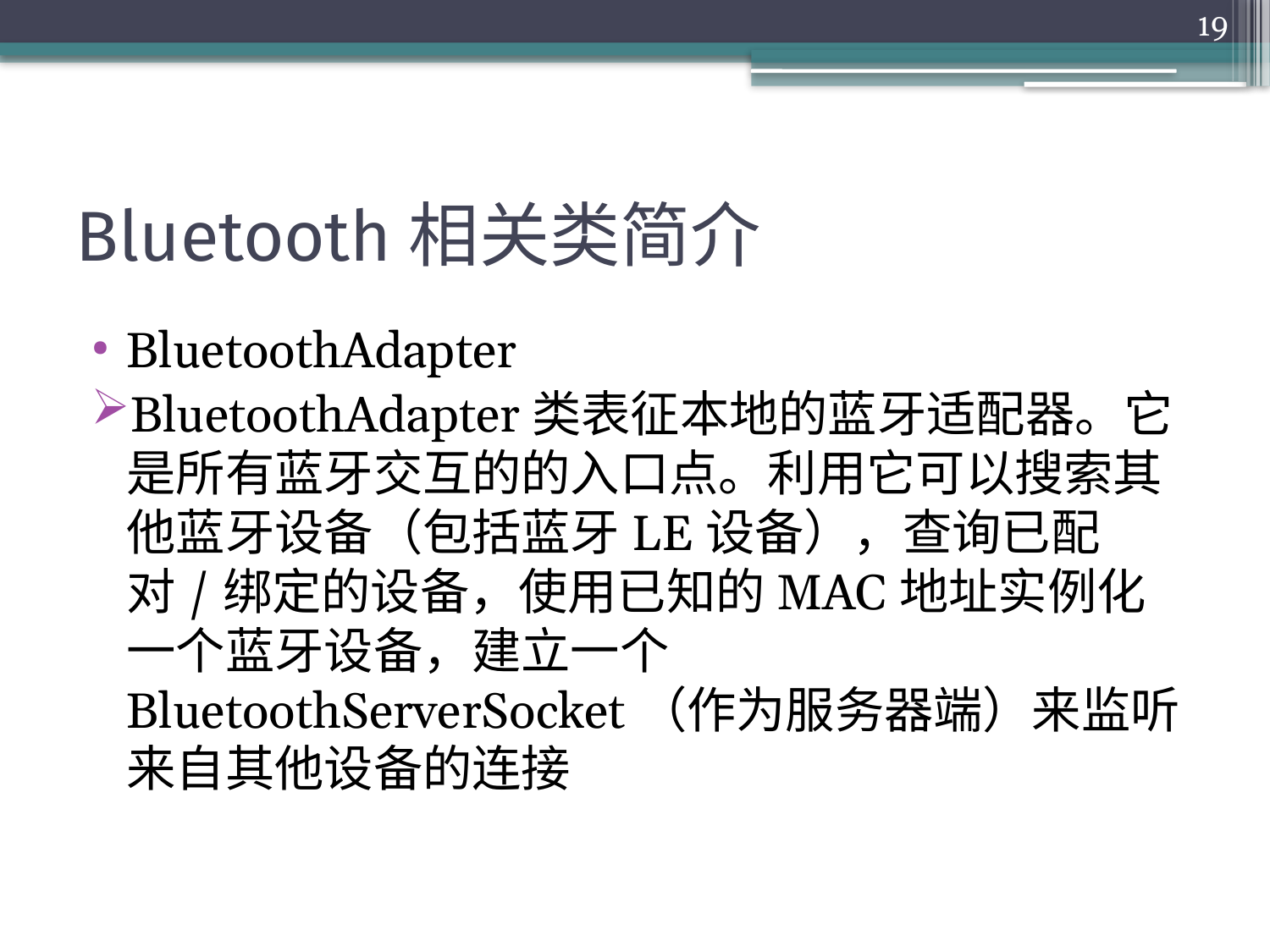

19
# Bluetooth相关类简介
BluetoothAdapter
BluetoothAdapter类表征本地的蓝牙适配器。它是所有蓝牙交互的的入口点。利用它可以搜索其他蓝牙设备（包括蓝牙LE设备），查询已配对/绑定的设备，使用已知的MAC地址实例化一个蓝牙设备，建立一个BluetoothServerSocket（作为服务器端）来监听来自其他设备的连接